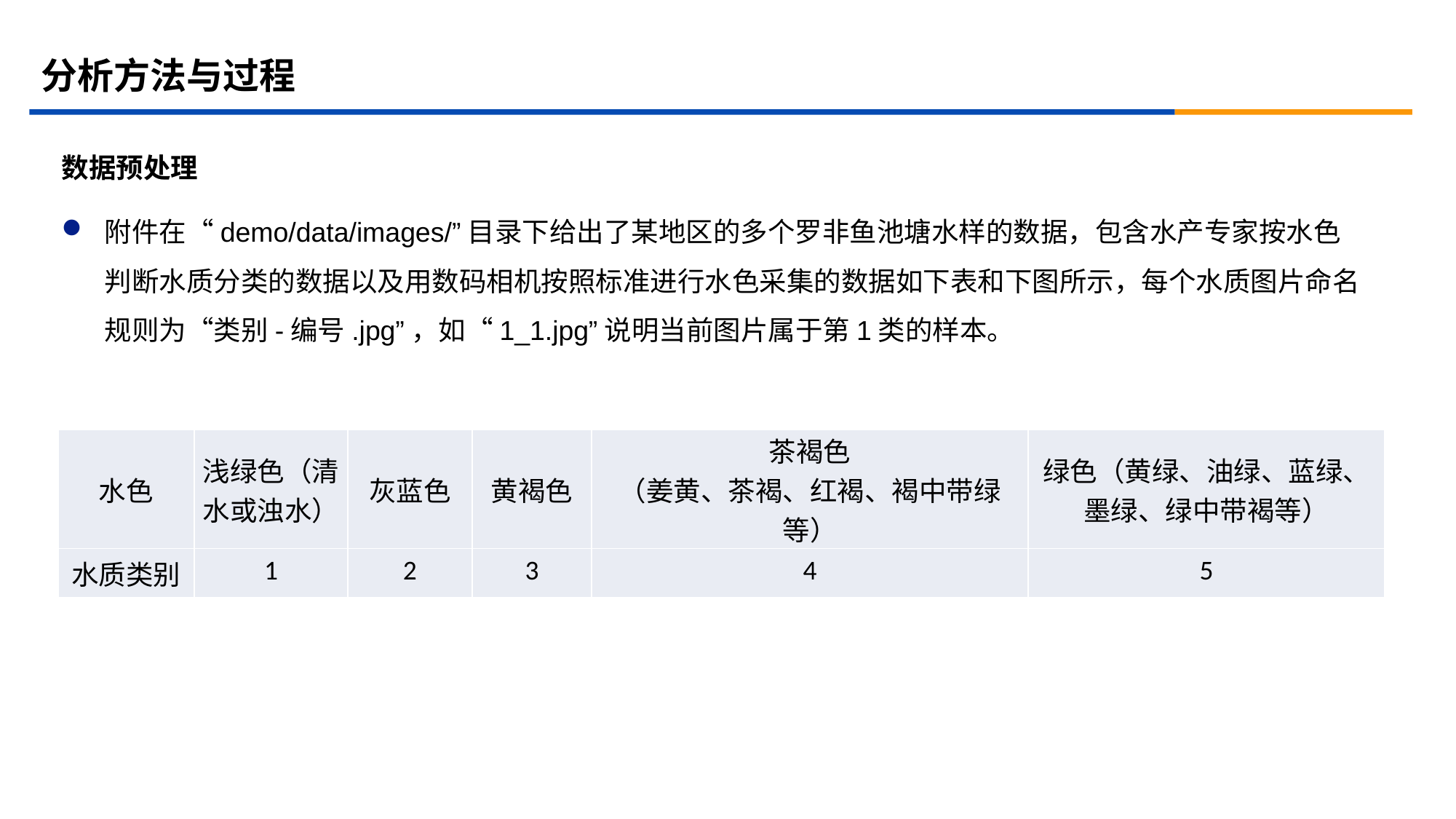

# 分析方法与过程
数据预处理
附件在“demo/data/images/”目录下给出了某地区的多个罗非鱼池塘水样的数据，包含水产专家按水色判断水质分类的数据以及用数码相机按照标准进行水色采集的数据如下表和下图所示，每个水质图片命名规则为“类别-编号.jpg”，如“1_1.jpg”说明当前图片属于第1类的样本。

| 水色 | 浅绿色（清水或浊水） | 灰蓝色 | 黄褐色 | 茶褐色 （姜黄、茶褐、红褐、褐中带绿等） | 绿色（黄绿、油绿、蓝绿、墨绿、绿中带褐等） |
| --- | --- | --- | --- | --- | --- |
| 水质类别 | 1 | 2 | 3 | 4 | 5 |